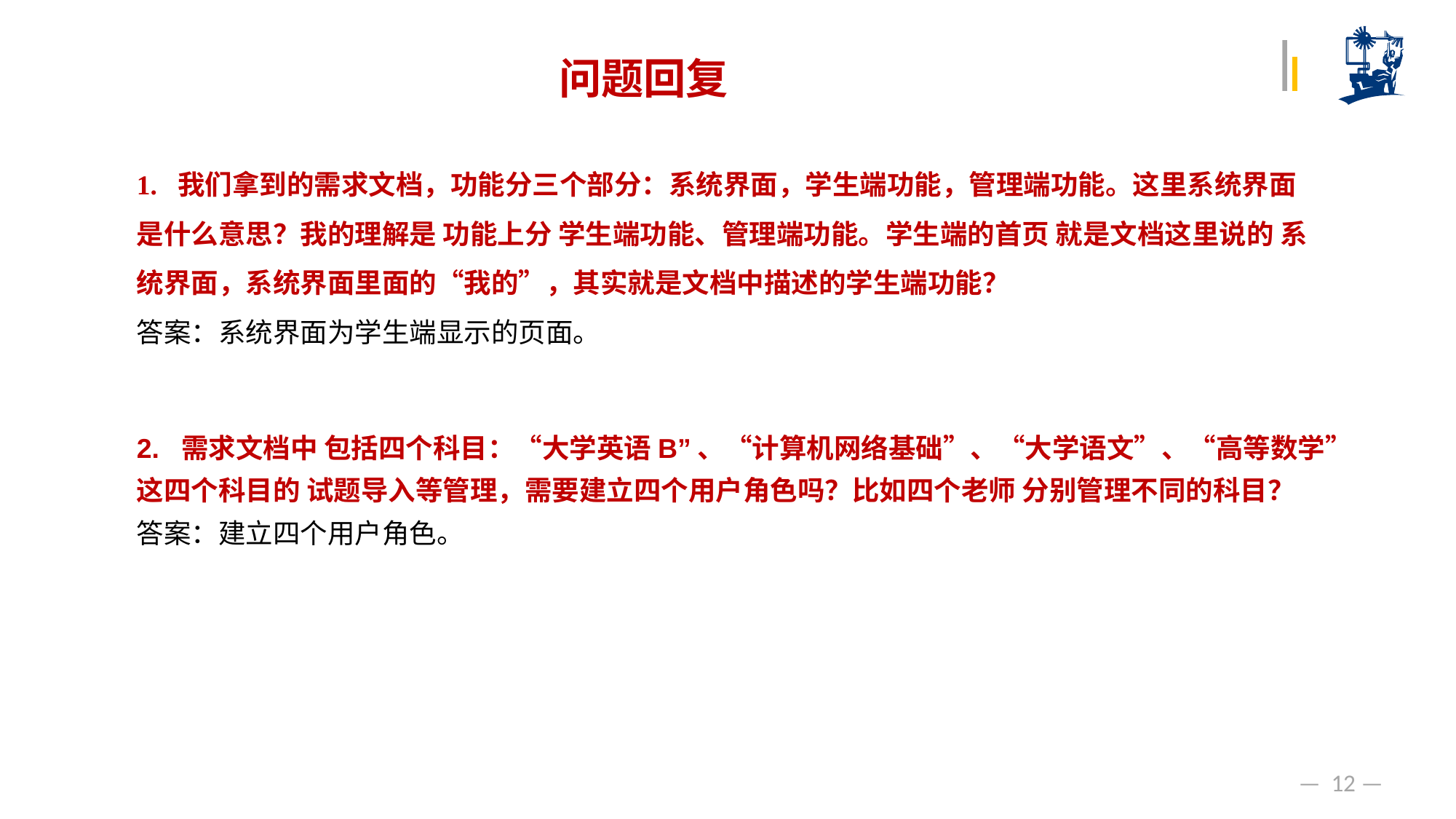

问题回复
1.  我们拿到的需求文档，功能分三个部分：系统界面，学生端功能，管理端功能。这里系统界面是什么意思？我的理解是 功能上分 学生端功能、管理端功能。学生端的首页 就是文档这里说的 系统界面，系统界面里面的“我的”，其实就是文档中描述的学生端功能？
答案：系统界面为学生端显示的页面。
2.  需求文档中 包括四个科目：“大学英语B”、“计算机网络基础”、“大学语文”、“高等数学”这四个科目的 试题导入等管理，需要建立四个用户角色吗？比如四个老师 分别管理不同的科目？
答案：建立四个用户角色。